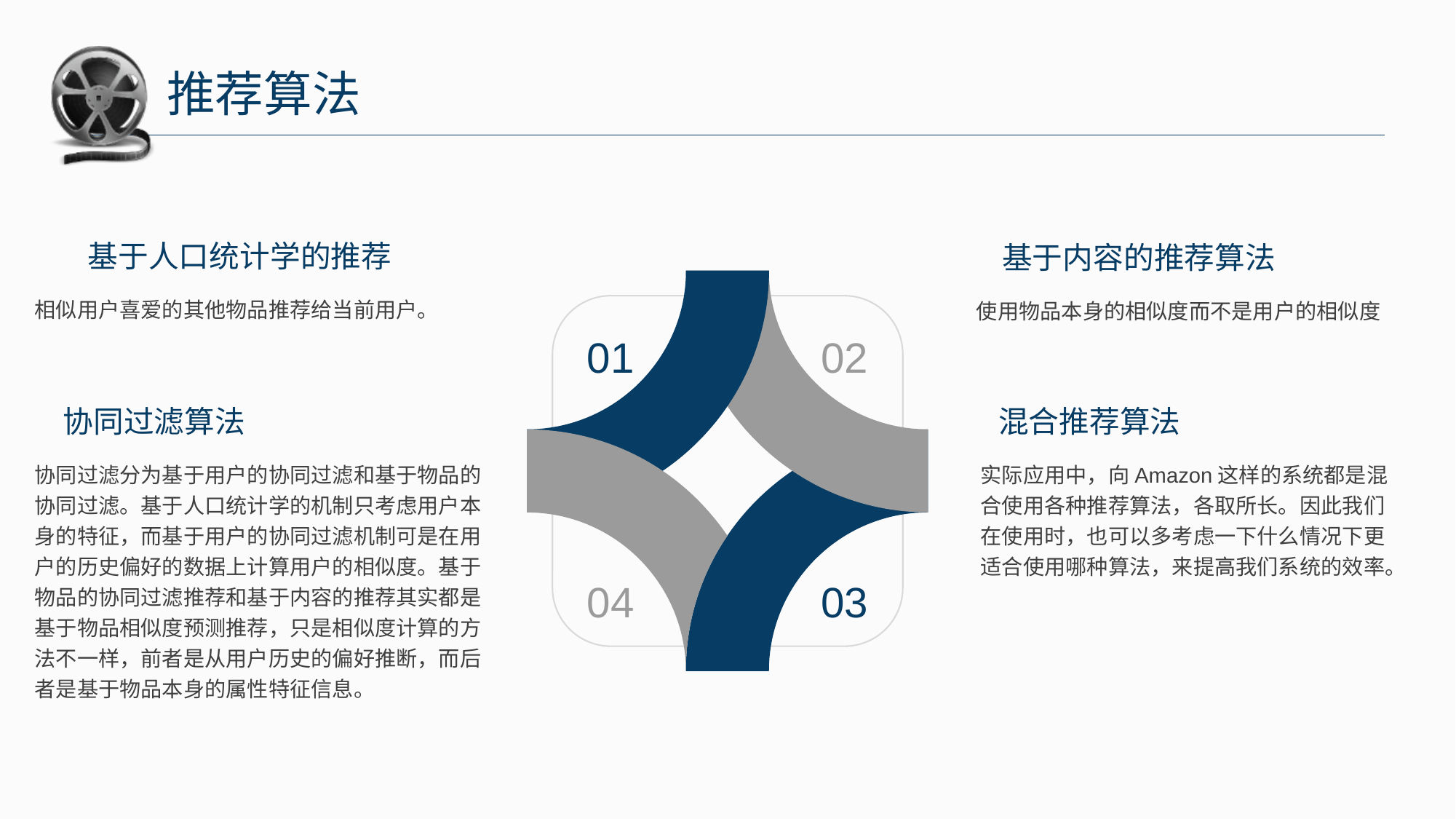

推荐算法
 基于人口统计学的推荐
相似用户喜爱的其他物品推荐给当前用户。
基于内容的推荐算法
使用物品本身的相似度而不是用户的相似度

01
02
协同过滤算法
协同过滤分为基于用户的协同过滤和基于物品的协同过滤。基于人口统计学的机制只考虑用户本身的特征，而基于用户的协同过滤机制可是在用户的历史偏好的数据上计算用户的相似度。基于物品的协同过滤推荐和基于内容的推荐其实都是基于物品相似度预测推荐，只是相似度计算的方法不一样，前者是从用户历史的偏好推断，而后者是基于物品本身的属性特征信息。
混合推荐算法
实际应用中，向Amazon这样的系统都是混合使用各种推荐算法，各取所长。因此我们在使用时，也可以多考虑一下什么情况下更适合使用哪种算法，来提高我们系统的效率。

04
03